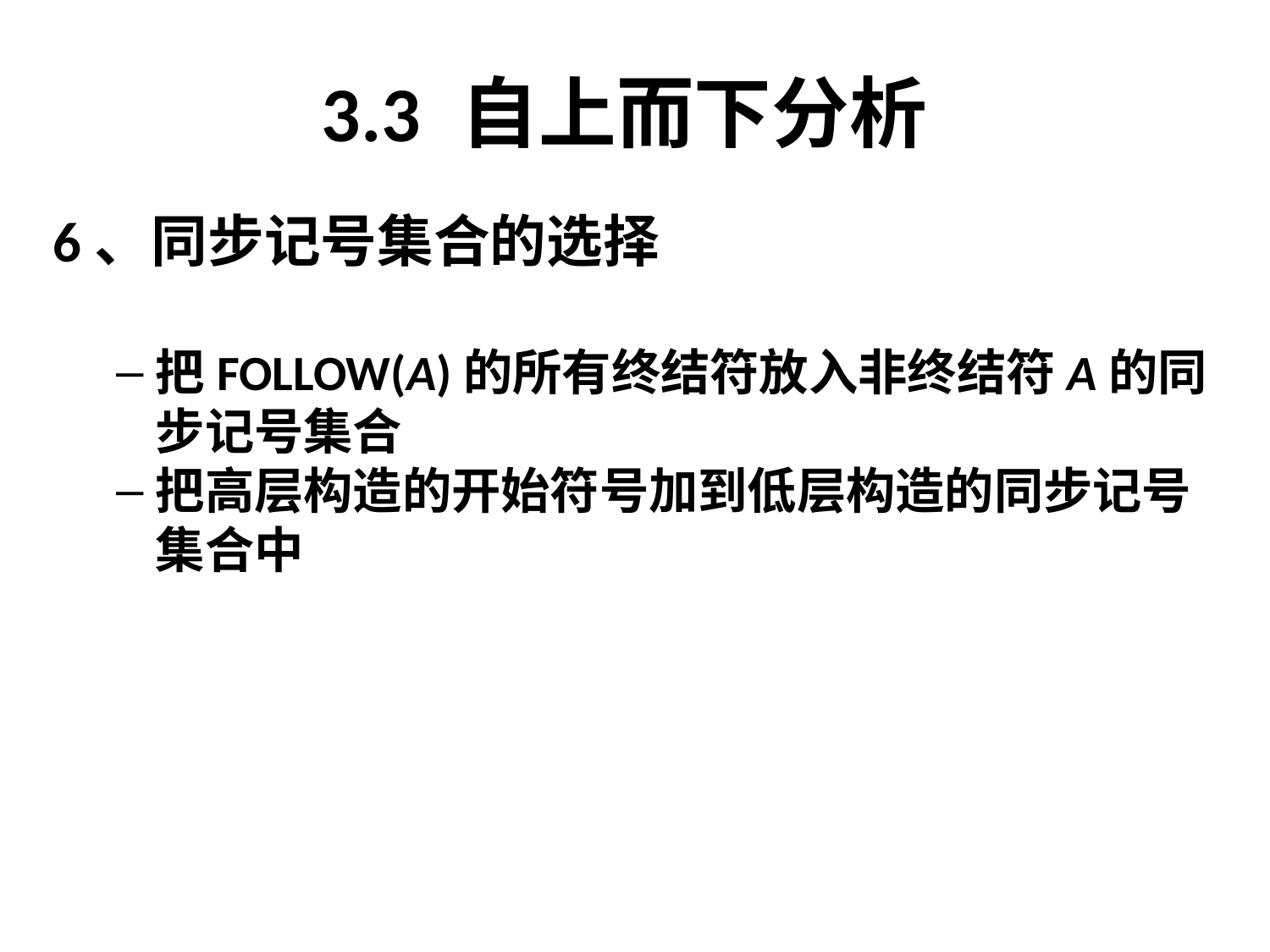

# 3.3 自上而下分析
6、同步记号集合的选择

把FOLLOW(A)的所有终结符放入非终结符A的同步记号集合
把高层构造的开始符号加到低层构造的同步记号集合中